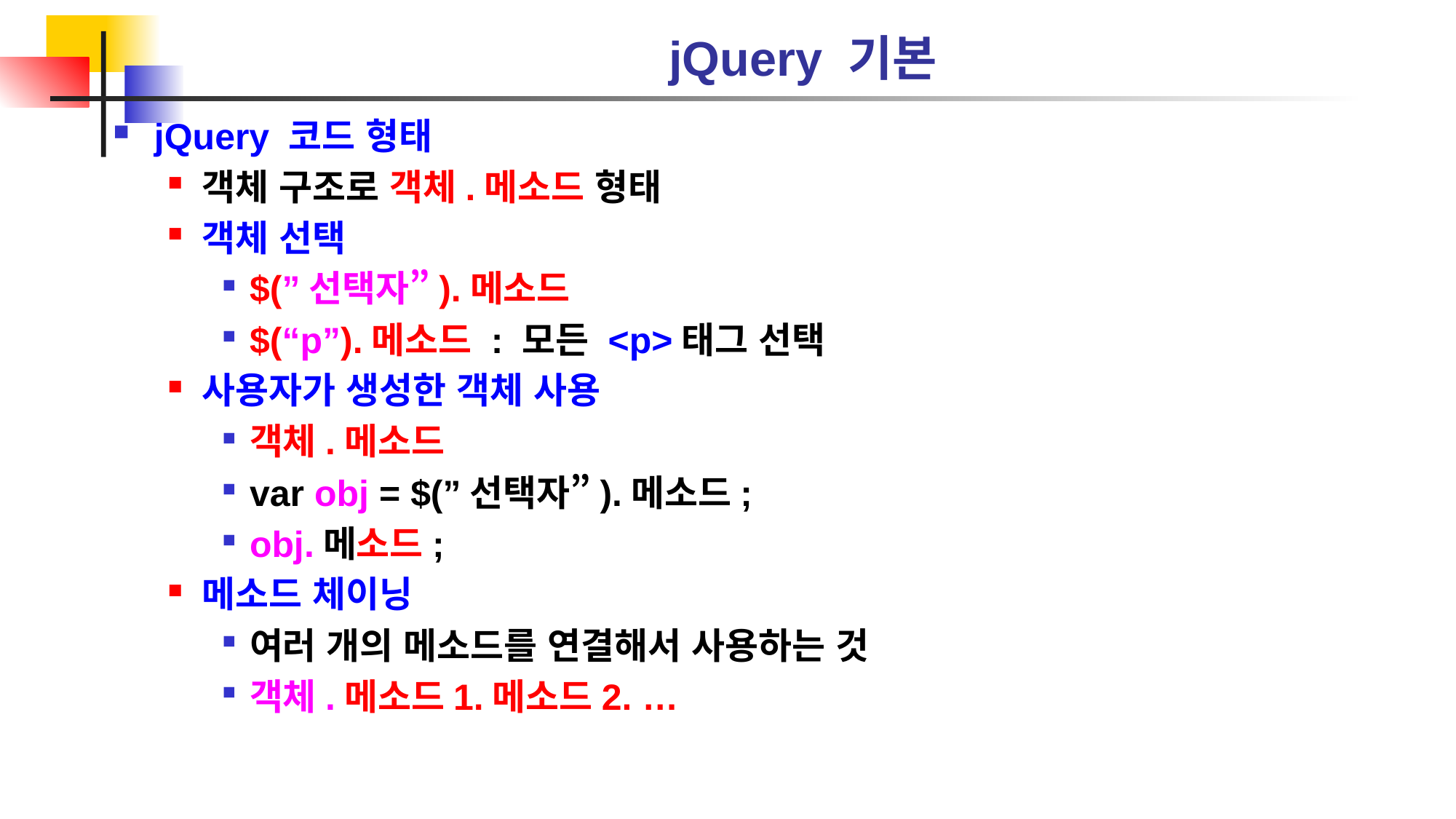

# jQuery 기본
jQuery 코드 형태
객체 구조로 객체.메소드 형태
객체 선택
$(”선택자”).메소드
$(“p”).메소드 : 모든 <p>태그 선택
사용자가 생성한 객체 사용
객체.메소드
var obj = $(”선택자”).메소드;
obj.메소드;
메소드 체이닝
여러 개의 메소드를 연결해서 사용하는 것
객체.메소드1.메소드2. …